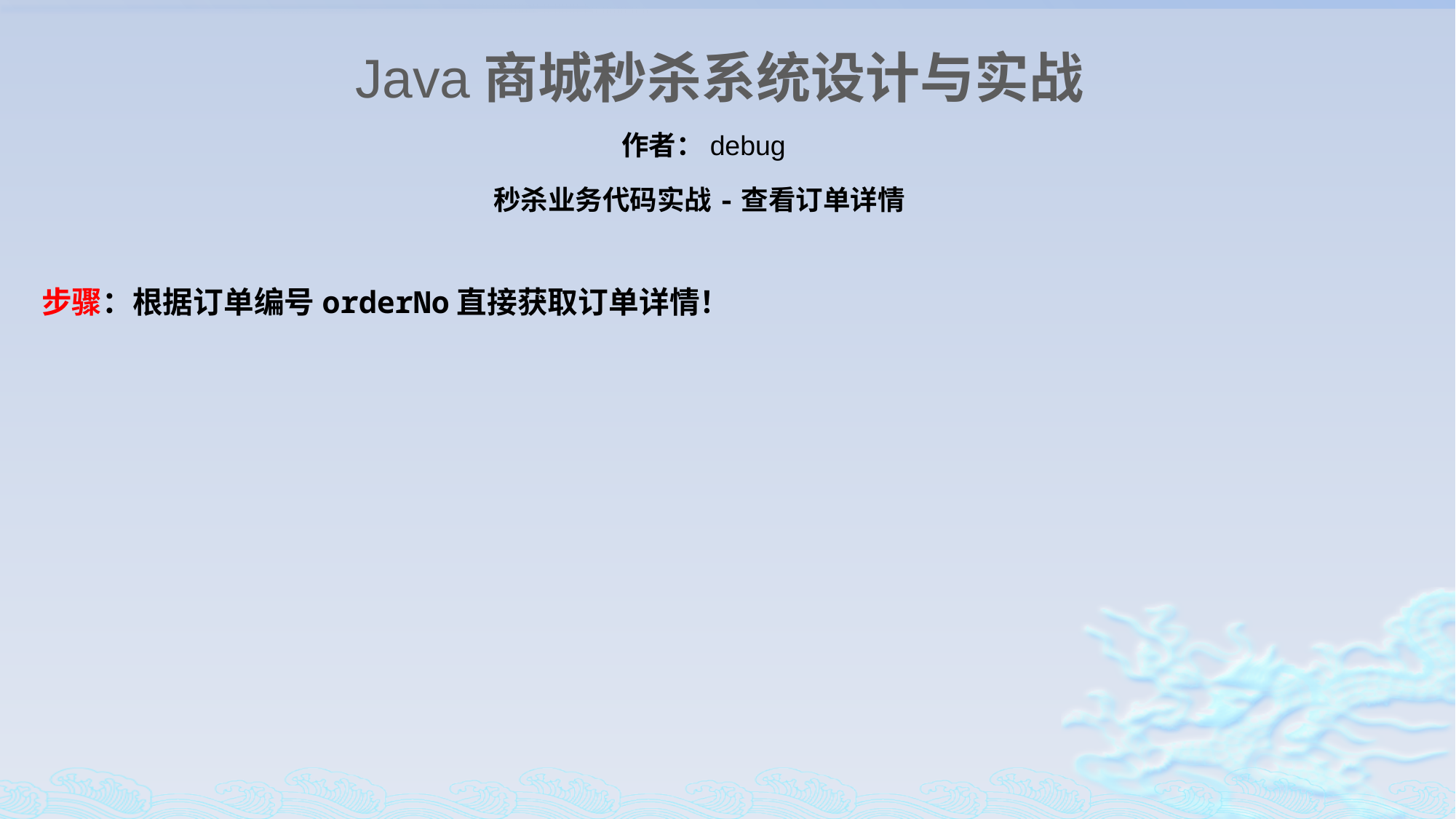

Java商城秒杀系统设计与实战
作者：debug
秒杀业务代码实战-查看订单详情
步骤：根据订单编号orderNo直接获取订单详情！